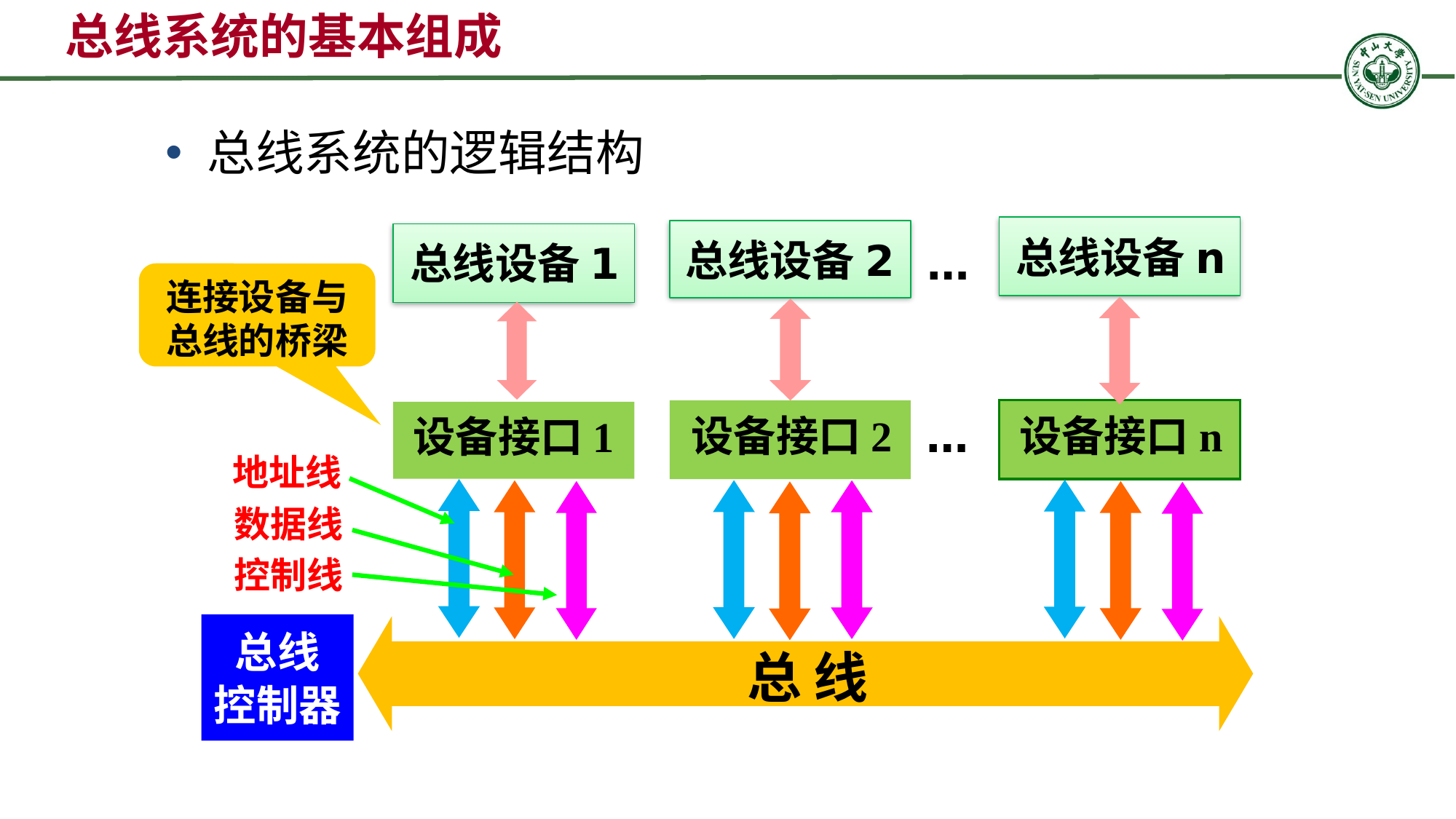

总线系统的基本组成
总线系统的逻辑结构

总线设备n

总线设备2

总线设备1
…

设备接口2

设备接口n

设备接口1
…

总线
控制器

总
线
连接设备与总线的桥梁
地址线

数据线

控制线